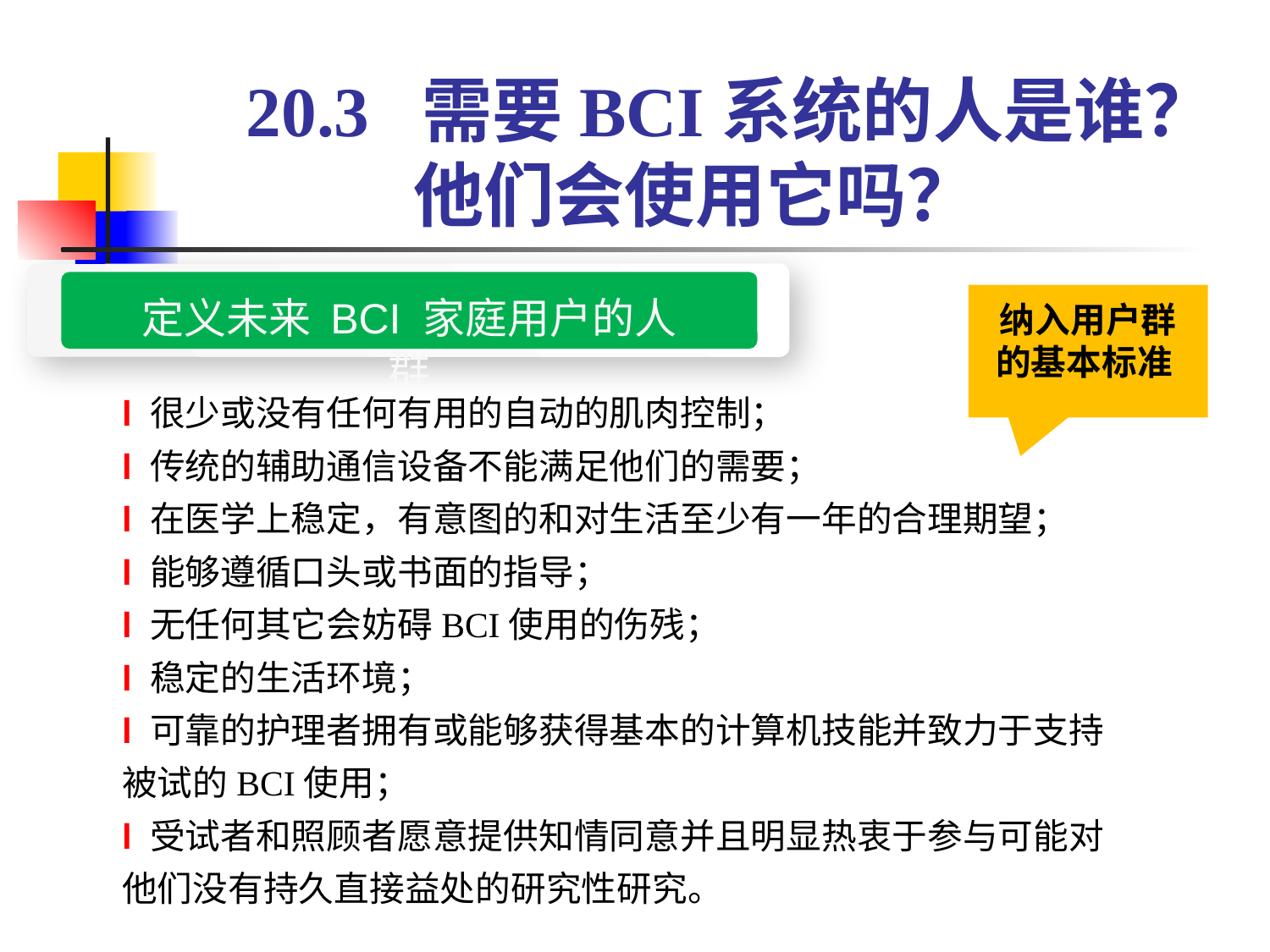

20.3  需要BCI系统的人是谁？他们会使用它吗？

定义未来 BCI 家庭用户的人群

纳入用户群的基本标准
l 很少或没有任何有用的自动的肌肉控制；
l 传统的辅助通信设备不能满足他们的需要；
l 在医学上稳定，有意图的和对生活至少有一年的合理期望；
l 能够遵循口头或书面的指导；
l 无任何其它会妨碍BCI使用的伤残；
l 稳定的生活环境；
l 可靠的护理者拥有或能够获得基本的计算机技能并致力于支持被试的BCI使用；
l 受试者和照顾者愿意提供知情同意并且明显热衷于参与可能对他们没有持久直接益处的研究性研究。